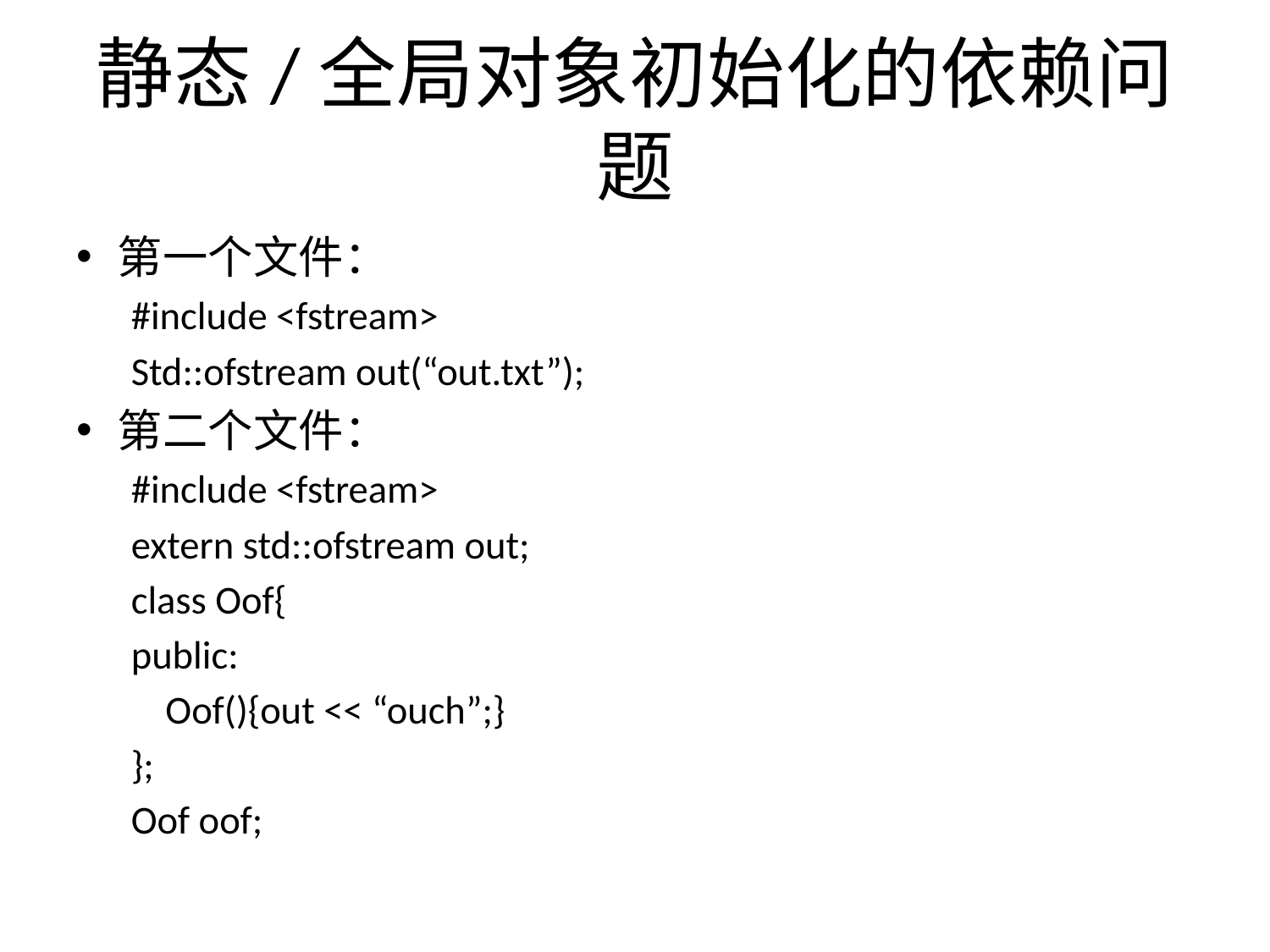

# 静态/全局对象初始化的依赖问题
第一个文件：
#include <fstream>
Std::ofstream out(“out.txt”);
第二个文件：
#include <fstream>
extern std::ofstream out;
class Oof{
public:
	Oof(){out << “ouch”;}
};
Oof oof;